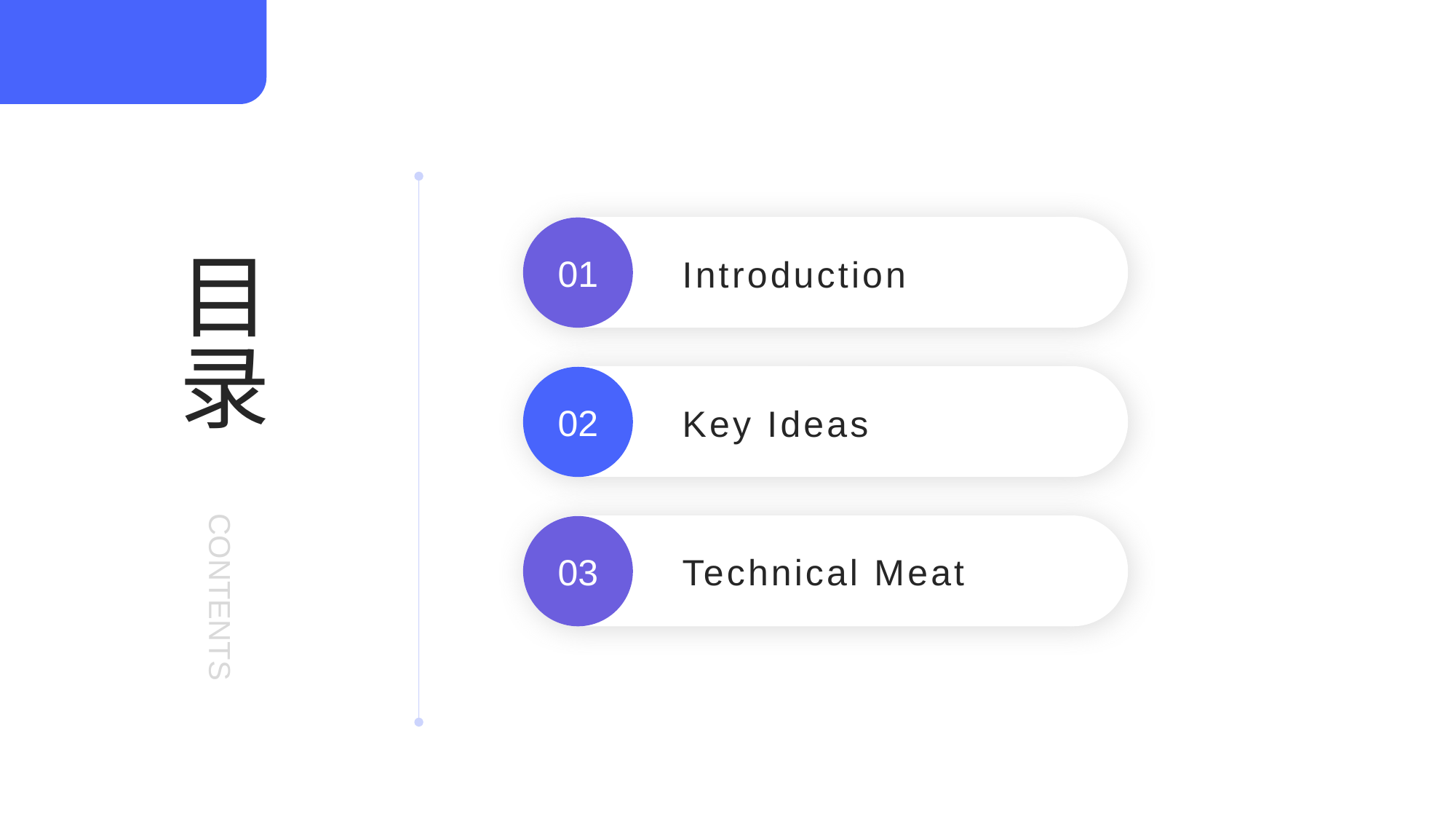

目录

01
Introduction

02
Key Ideas
CONTENTS

03
Technical Meat